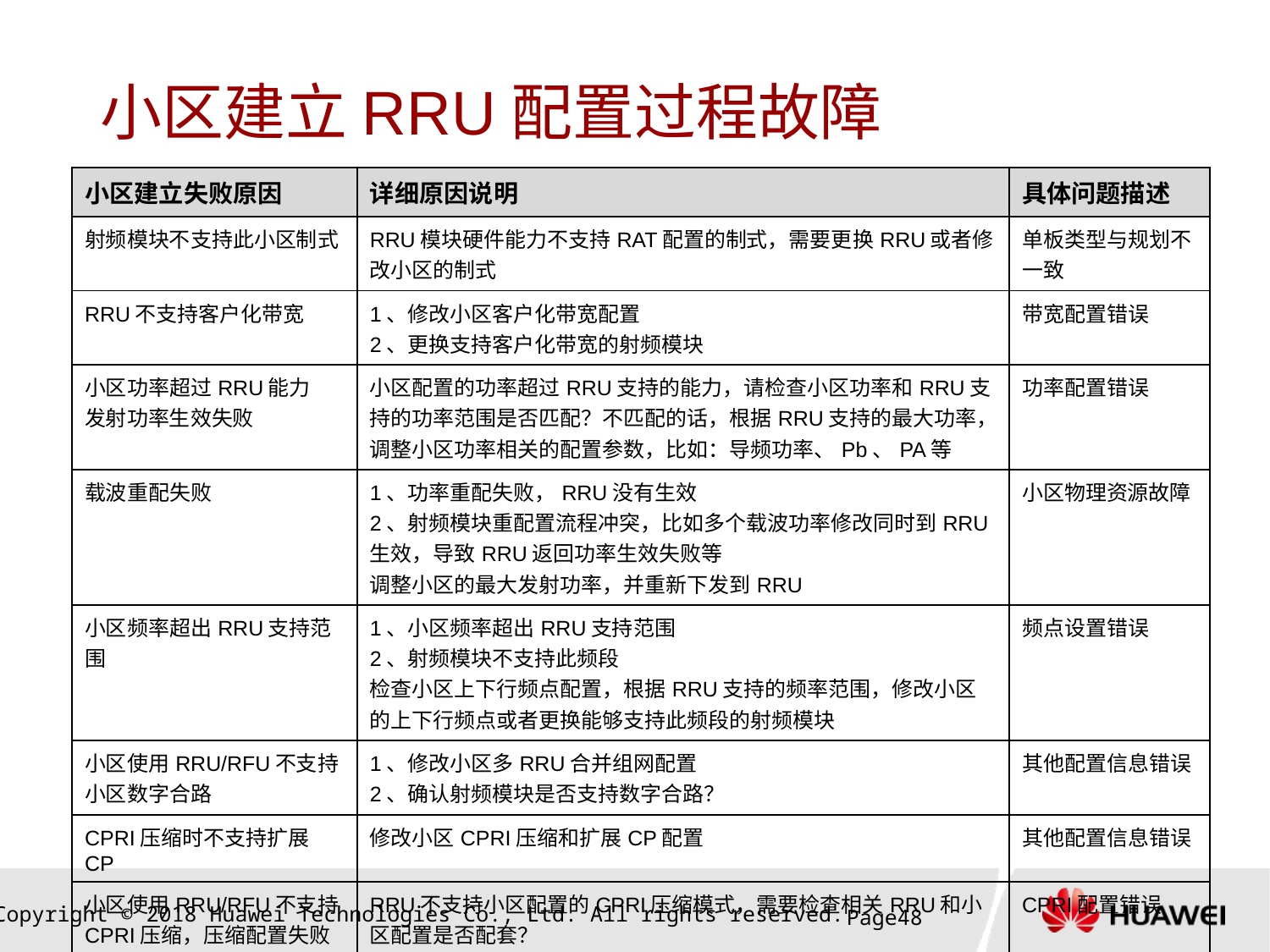

# 小区建立RRU配置过程故障
| 小区建立失败原因 | 详细原因说明 | 具体问题描述 |
| --- | --- | --- |
| 射频模块不支持此小区制式 | RRU模块硬件能力不支持RAT配置的制式，需要更换RRU或者修改小区的制式 | 单板类型与规划不一致 |
| RRU不支持客户化带宽 | 1、修改小区客户化带宽配置 2、更换支持客户化带宽的射频模块 | 带宽配置错误 |
| 小区功率超过RRU能力 发射功率生效失败 | 小区配置的功率超过RRU支持的能力，请检查小区功率和RRU支持的功率范围是否匹配？不匹配的话，根据RRU支持的最大功率，调整小区功率相关的配置参数，比如：导频功率、Pb、PA等 | 功率配置错误 |
| 载波重配失败 | 1、功率重配失败，RRU没有生效 2、射频模块重配置流程冲突，比如多个载波功率修改同时到RRU生效，导致RRU返回功率生效失败等 调整小区的最大发射功率，并重新下发到RRU | 小区物理资源故障 |
| 小区频率超出RRU支持范围 | 1、小区频率超出RRU支持范围 2、射频模块不支持此频段 检查小区上下行频点配置，根据RRU支持的频率范围，修改小区的上下行频点或者更换能够支持此频段的射频模块 | 频点设置错误 |
| 小区使用RRU/RFU不支持小区数字合路 | 1、修改小区多RRU合并组网配置 2、确认射频模块是否支持数字合路？ | 其他配置信息错误 |
| CPRI压缩时不支持扩展CP | 修改小区CPRI压缩和扩展CP配置 | 其他配置信息错误 |
| 小区使用RRU/RFU不支持CPRI压缩，压缩配置失败 | RRU不支持小区配置的CPRI压缩模式，需要检查相关RRU和小区配置是否配套？ | CPRI配置错误 |
Page48